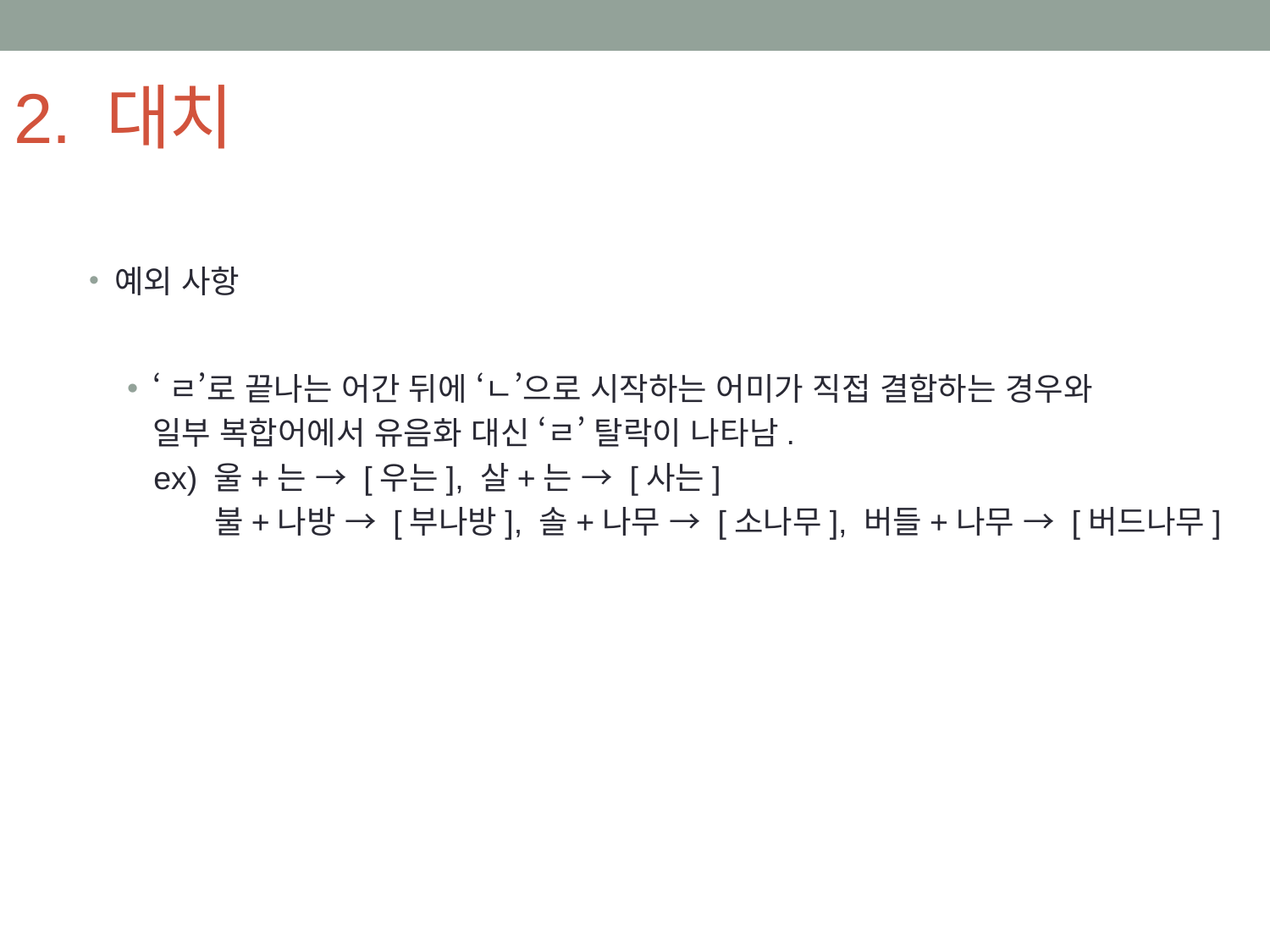

# 2. 대치

예외 사항

‘ㄹ’로 끝나는 어간 뒤에 ‘ㄴ’으로 시작하는 어미가 직접 결합하는 경우와
  일부 복합어에서 유음화 대신 ‘ㄹ’ 탈락이 나타남.
   ex) 울+는 → [우는], 살+는 → [사는]
         불+나방 → [부나방], 솔+나무 → [소나무], 버들+나무 → [버드나무]